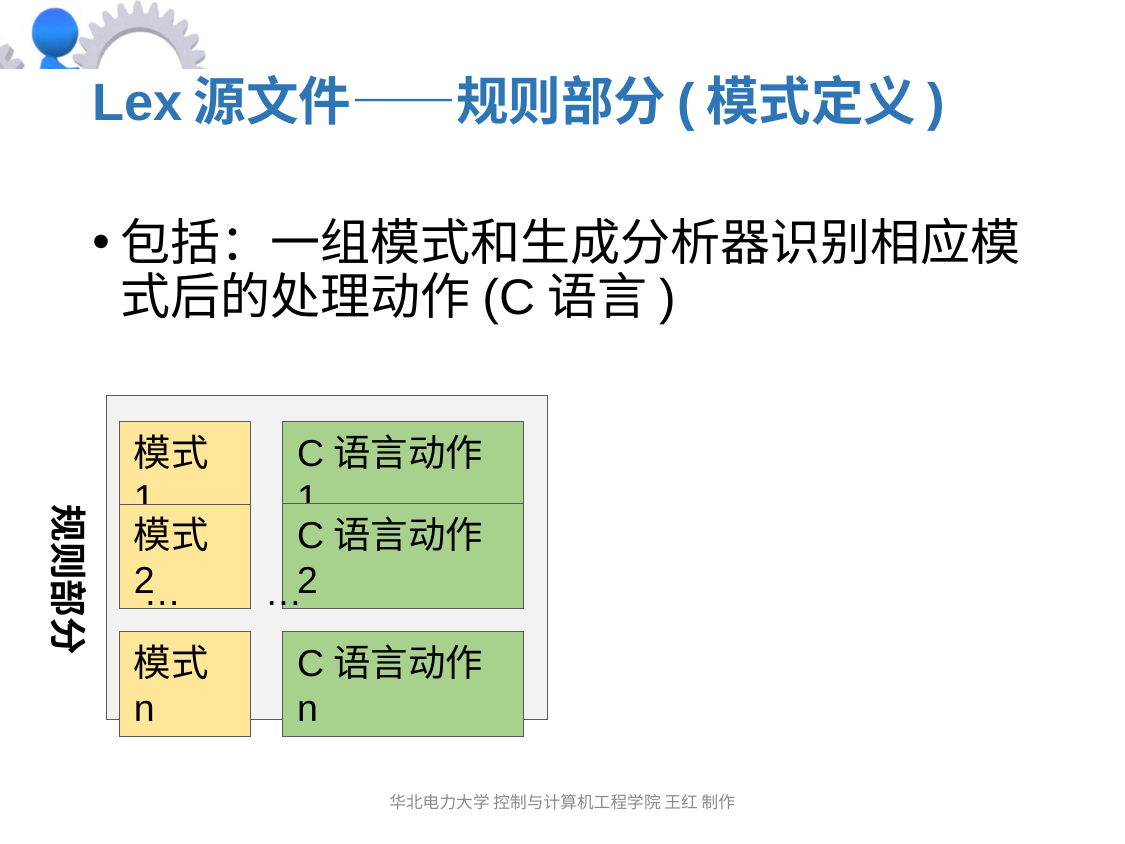

# Lex源文件——规则部分(模式定义)
包括：一组模式和生成分析器识别相应模式后的处理动作(C语言)

C语言动作1
模式1
规则部分
C语言动作2
模式2
…        …
C语言动作n
模式n
华北电力大学 控制与计算机工程学院 王红 制作